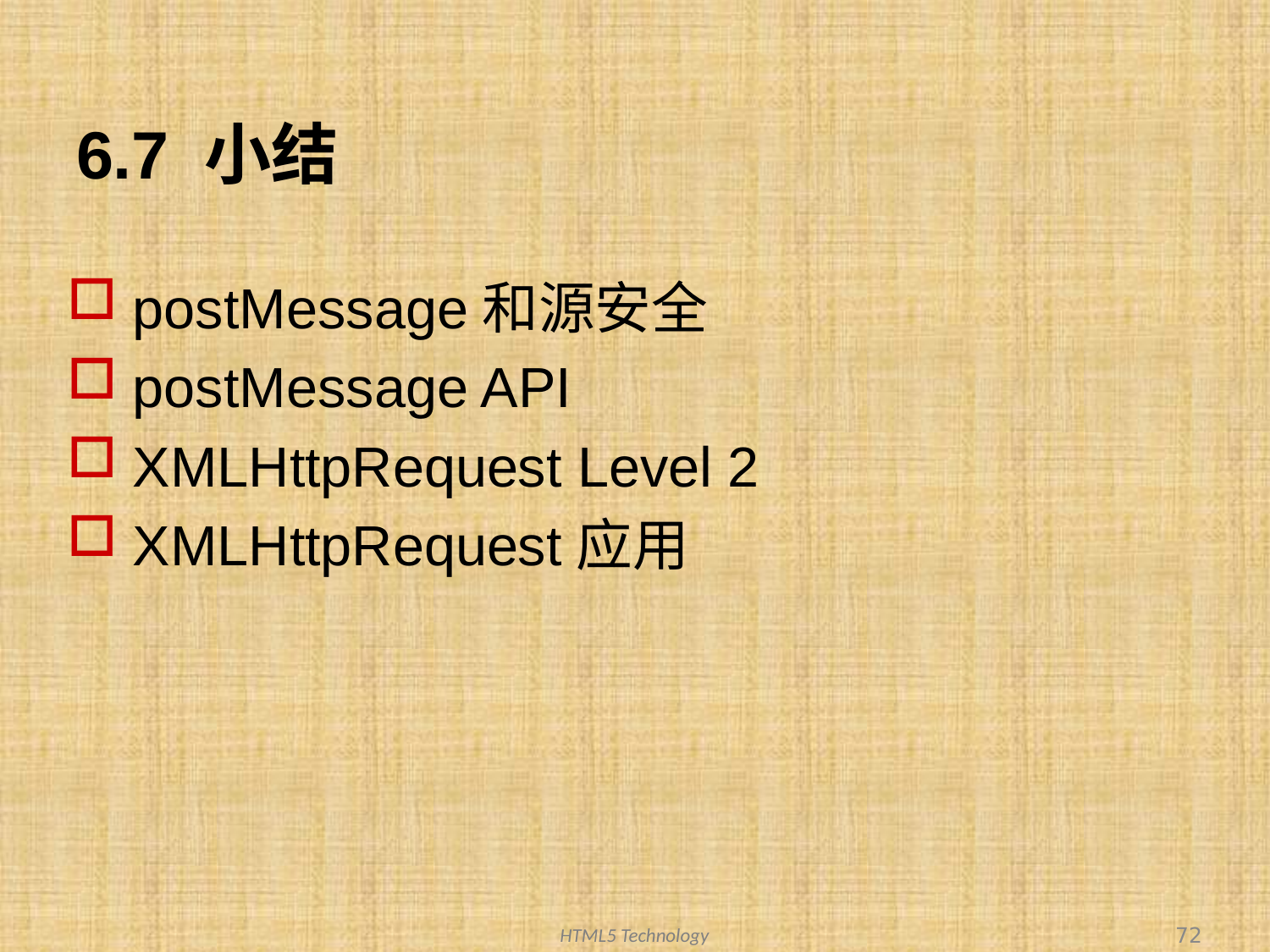

# 6.7 小结
postMessage和源安全
postMessage API
XMLHttpRequest Level 2
XMLHttpRequest应用

72
HTML5 Technology